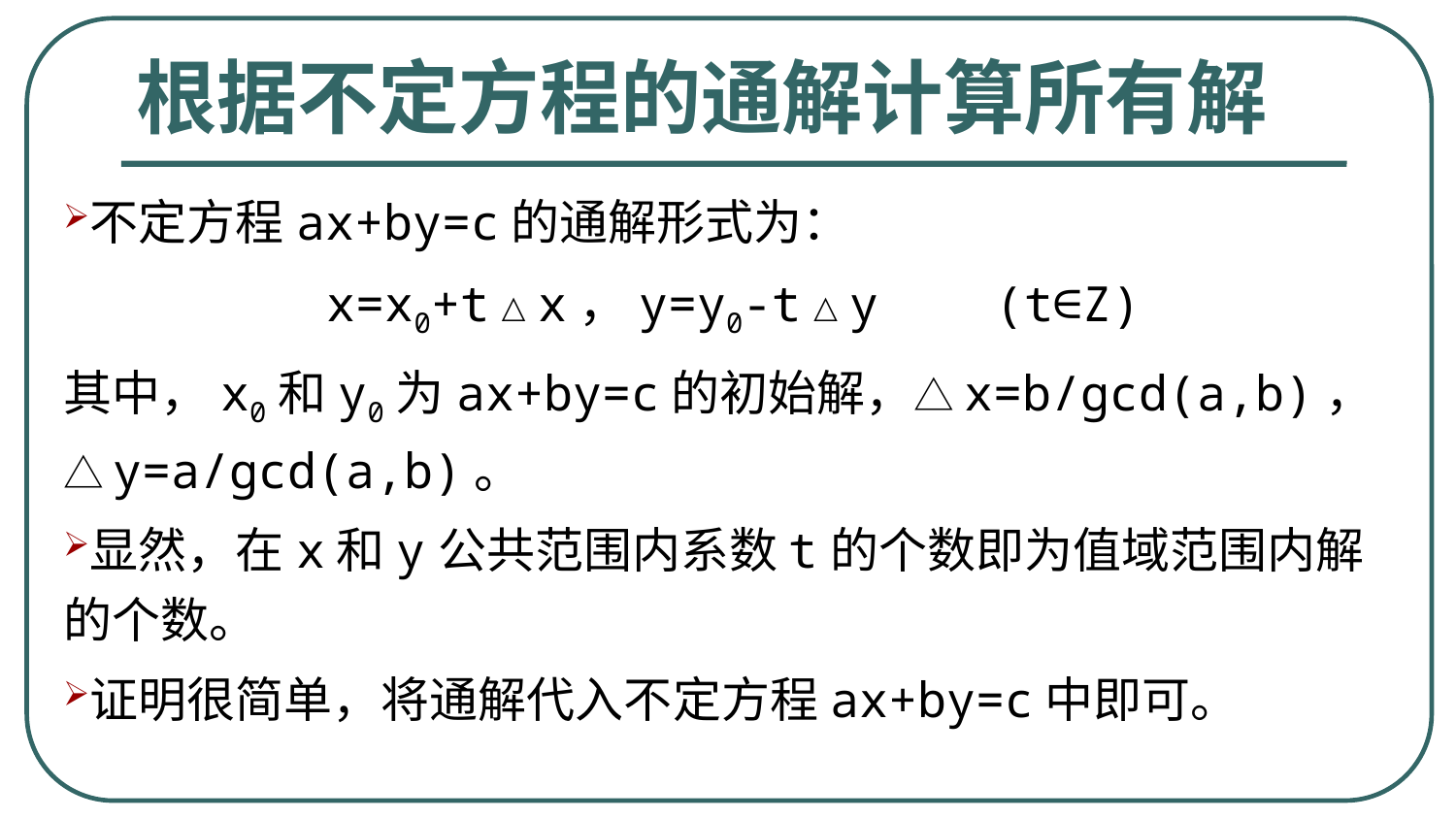

# 根据不定方程的通解计算所有解
不定方程ax+by=c的通解形式为：
x=x0+t△x，y=y0-t△y    (t∈Z)
其中，x0和y0为ax+by=c的初始解，△x=b/gcd(a,b)， △y=a/gcd(a,b)。
显然，在x和y公共范围内系数t的个数即为值域范围内解的个数。
证明很简单，将通解代入不定方程ax+by=c中即可。